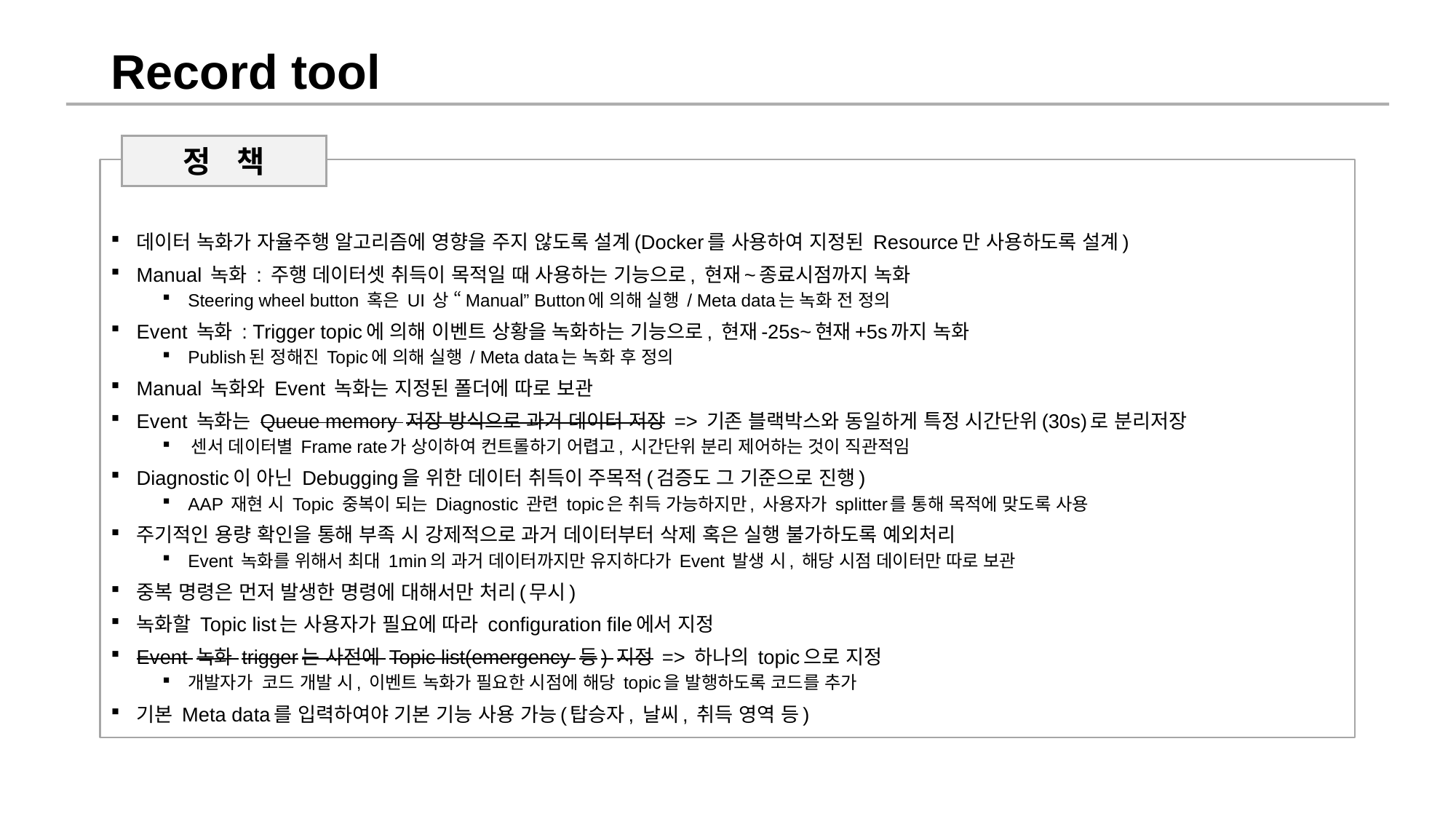

# Record tool
정   책

데이터 녹화가 자율주행 알고리즘에 영향을 주지 않도록 설계(Docker를 사용하여 지정된 Resource만 사용하도록 설계)
Manual 녹화 : 주행 데이터셋 취득이 목적일 때 사용하는 기능으로, 현재~종료시점까지 녹화
Steering wheel button 혹은 UI 상 “Manual” Button에 의해 실행 / Meta data는 녹화 전 정의
Event 녹화 : Trigger topic에 의해 이벤트 상황을 녹화하는 기능으로, 현재-25s~현재+5s까지 녹화
Publish된 정해진 Topic에 의해 실행 / Meta data는 녹화 후 정의
Manual 녹화와 Event 녹화는 지정된 폴더에 따로 보관
Event 녹화는 Queue memory 저장 방식으로 과거 데이터 저장 => 기존 블랙박스와 동일하게 특정 시간단위(30s)로 분리저장
​센서 데이터별 Frame rate가 상이하여 컨트롤하기 어렵고, 시간단위 분리 제어하는 것이 직관적임
Diagnostic이 아닌 Debugging을 위한 데이터 취득이 주목적(검증도 그 기준으로 진행)
AAP 재현 시 Topic 중복이 되는 Diagnostic 관련 topic은 취득 가능하지만, 사용자가 splitter를 통해 목적에 맞도록 사용
주기적인 용량 확인을 통해 부족 시 강제적으로 과거 데이터부터 삭제 혹은 실행 불가하도록 예외처리
Event 녹화를 위해서 최대 1min의 과거 데이터까지만 유지하다가 Event 발생 시, 해당 시점 데이터만 따로 보관
중복 명령은 먼저 발생한 명령에 대해서만 처리(무시)
녹화할 Topic list는 사용자가 필요에 따라 configuration file에서 지정
Event 녹화 trigger는 사전에 Topic list(emergency 등) 지정 => 하나의 topic으로 지정
개발자가  코드 개발 시, 이벤트 녹화가 필요한 시점에 해당 topic을 발행하도록 코드를 추가
기본 Meta data를 입력하여야 기본 기능 사용 가능(탑승자, 날씨, 취득 영역 등)